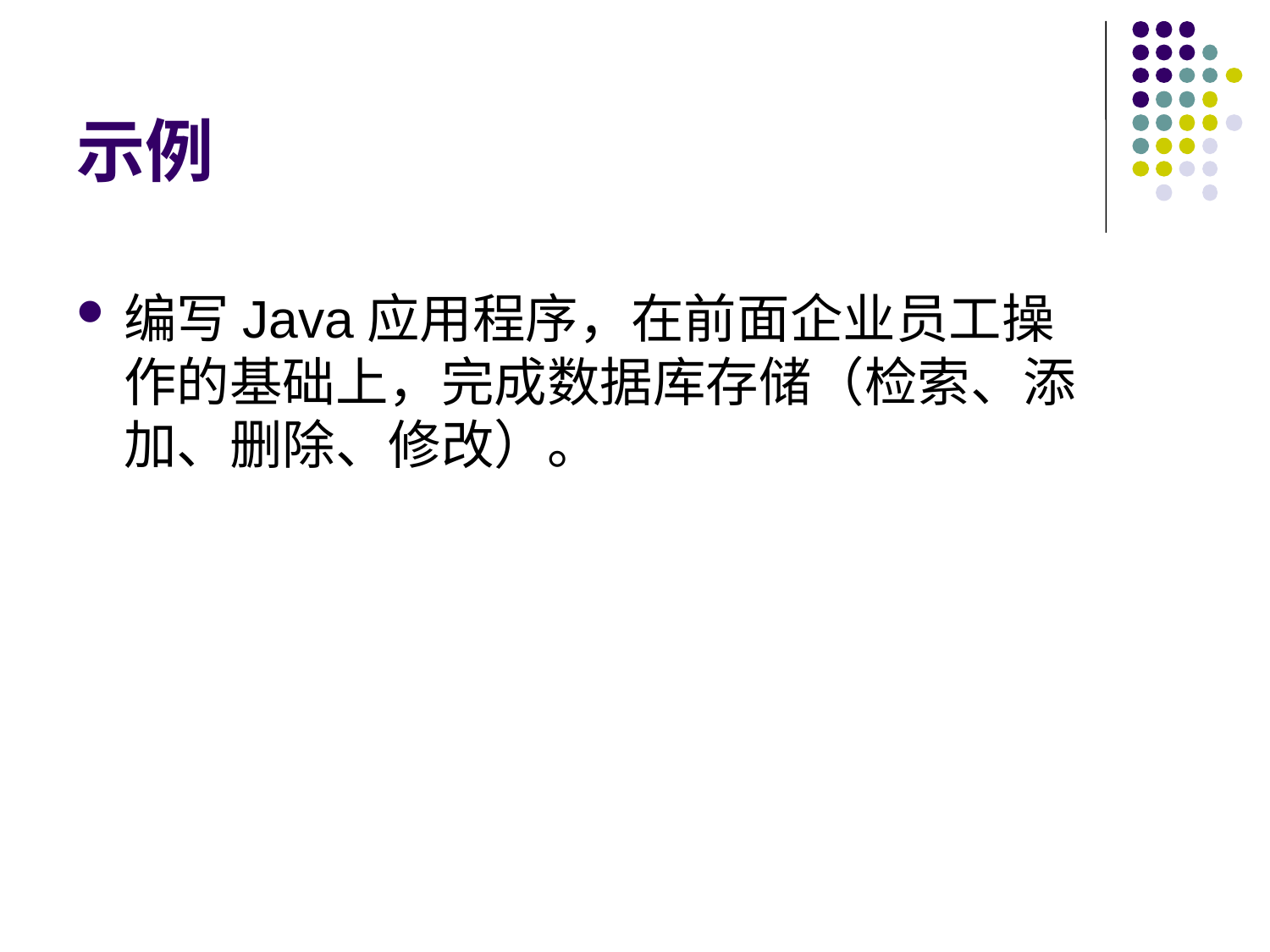

# 示例
编写Java应用程序，在前面企业员工操作的基础上，完成数据库存储（检索、添加、删除、修改）。